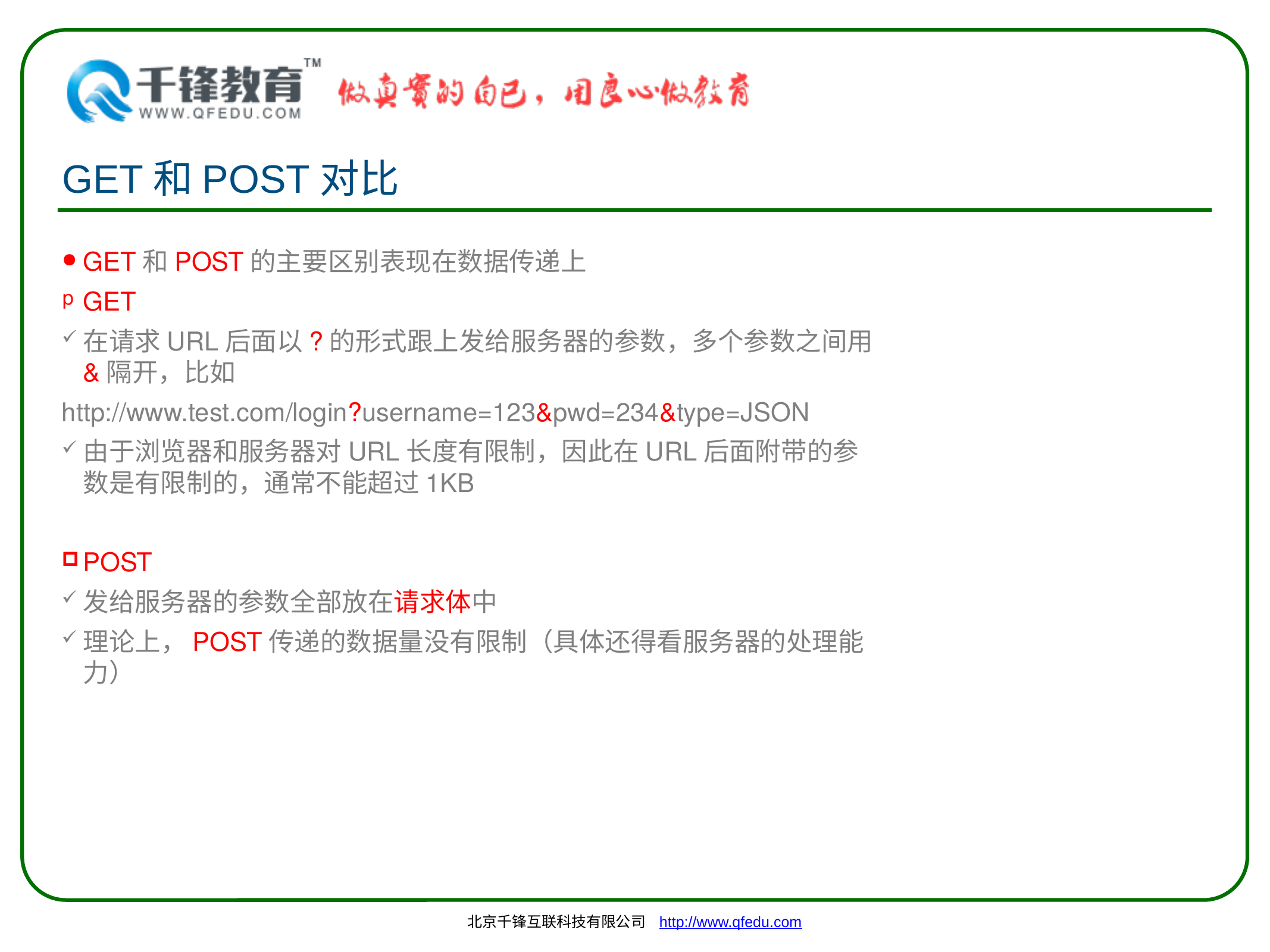

# GET和POST对比
GET和POST的主要区别表现在数据传递上
GET
在请求URL后面以?的形式跟上发给服务器的参数，多个参数之间用&隔开，比如
http://www.test.com/login?username=123&pwd=234&type=JSON
由于浏览器和服务器对URL长度有限制，因此在URL后面附带的参数是有限制的，通常不能超过1KB

POST
发给服务器的参数全部放在请求体中
理论上，POST传递的数据量没有限制（具体还得看服务器的处理能力）